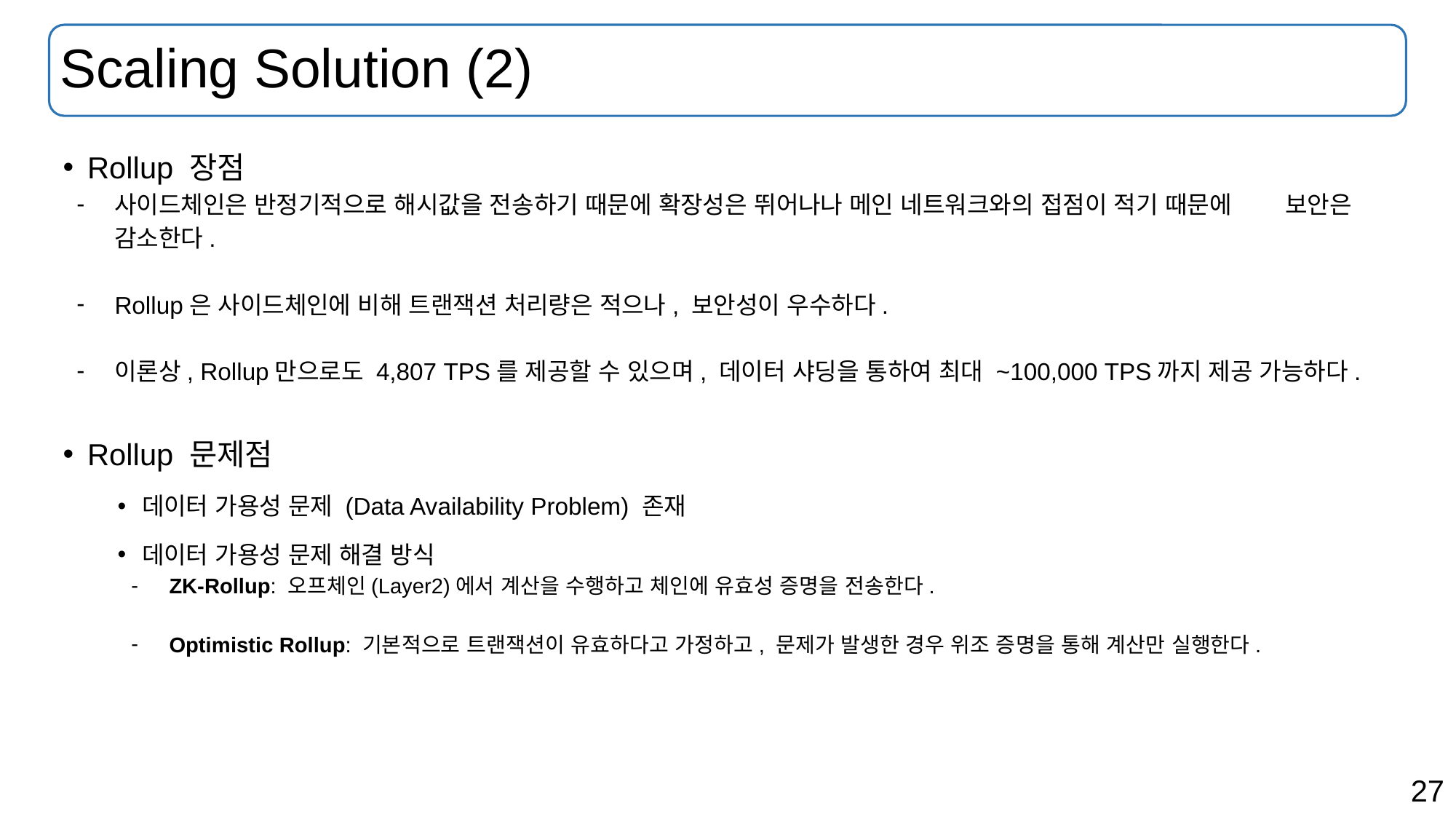

# Scaling Solution (2)
Rollup 장점
사이드체인은 반정기적으로 해시값을 전송하기 때문에 확장성은 뛰어나나 메인 네트워크와의 접점이 적기 때문에        보안은 감소한다.

Rollup은 사이드체인에 비해 트랜잭션 처리량은 적으나, 보안성이 우수하다.

이론상, Rollup만으로도 4,807 TPS를 제공할 수 있으며, 데이터 샤딩을 통하여 최대 ~100,000 TPS까지 제공 가능하다.

Rollup 문제점
데이터 가용성 문제 (Data Availability Problem) 존재
데이터 가용성 문제 해결 방식
ZK-Rollup: 오프체인(Layer2)에서 계산을 수행하고 체인에 유효성 증명을 전송한다.

Optimistic Rollup: 기본적으로 트랜잭션이 유효하다고 가정하고, 문제가 발생한 경우 위조 증명을 통해 계산만 실행한다.